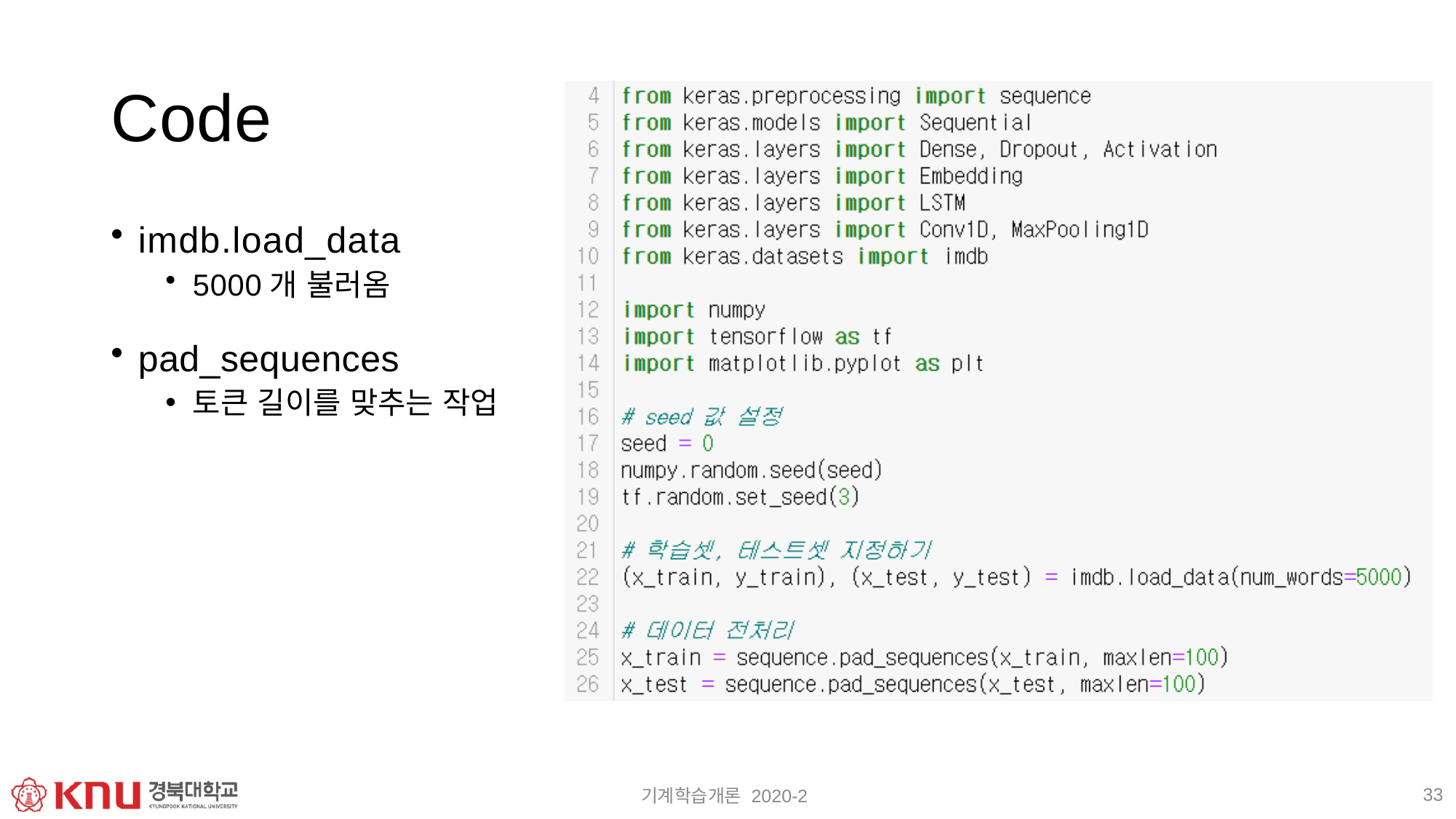

# Code

imdb.load_data
5000개 불러옴

pad_sequences
토큰 길이를 맞추는 작업
33
기계학습개론 2020-2